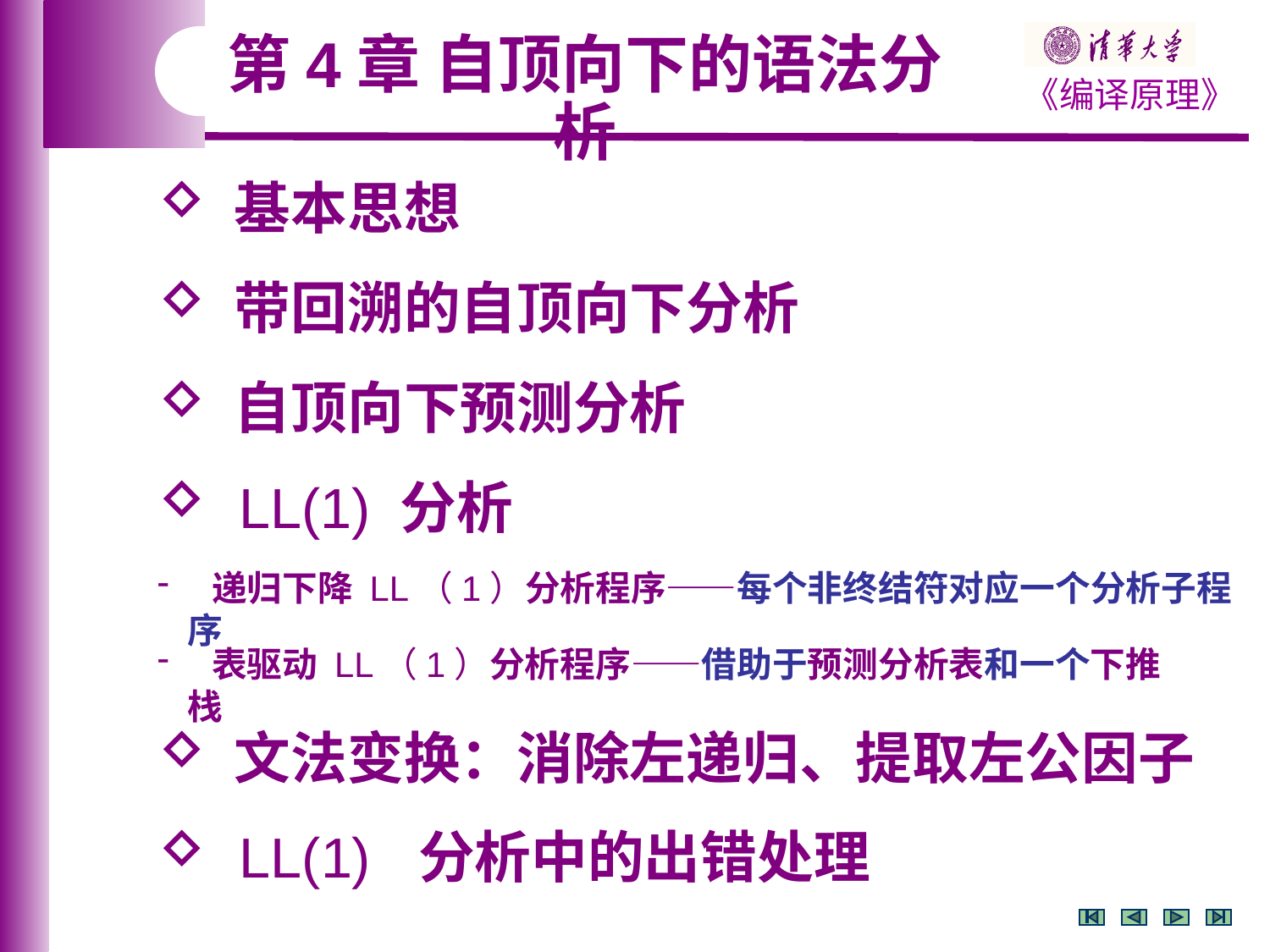

第4章 自顶向下的语法分析
 基本思想
 带回溯的自顶向下分析
 自顶向下预测分析
  LL(1) 分析
  递归下降 LL（1）分析程序——每个非终结符对应一个分析子程序
  表驱动 LL（1）分析程序——借助于预测分析表和一个下推栈
 文法变换：消除左递归、提取左公因子
  LL(1) 分析中的出错处理